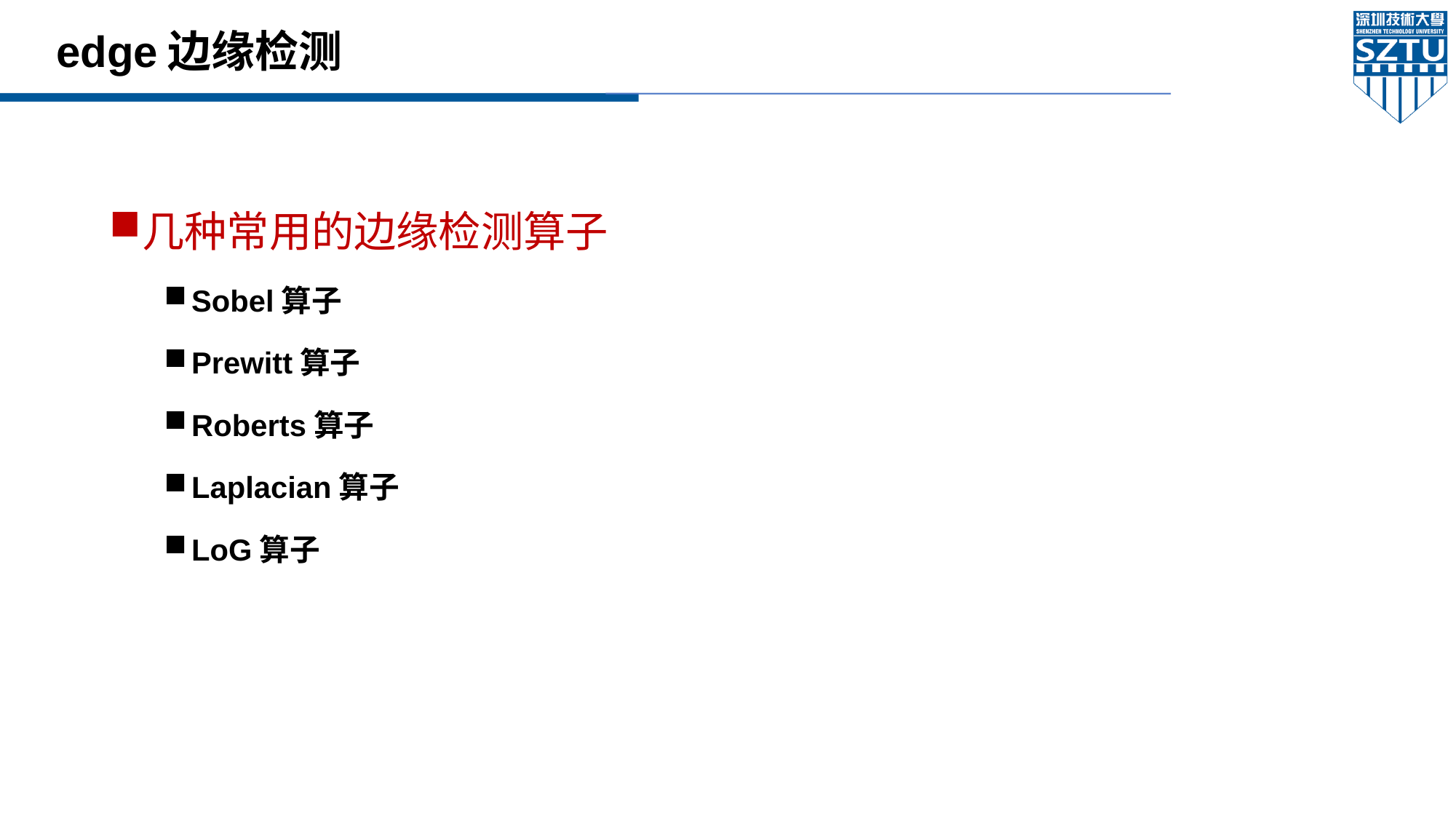

# edge边缘检测
几种常用的边缘检测算子
Sobel算子
Prewitt算子
Roberts算子
Laplacian算子
LoG算子